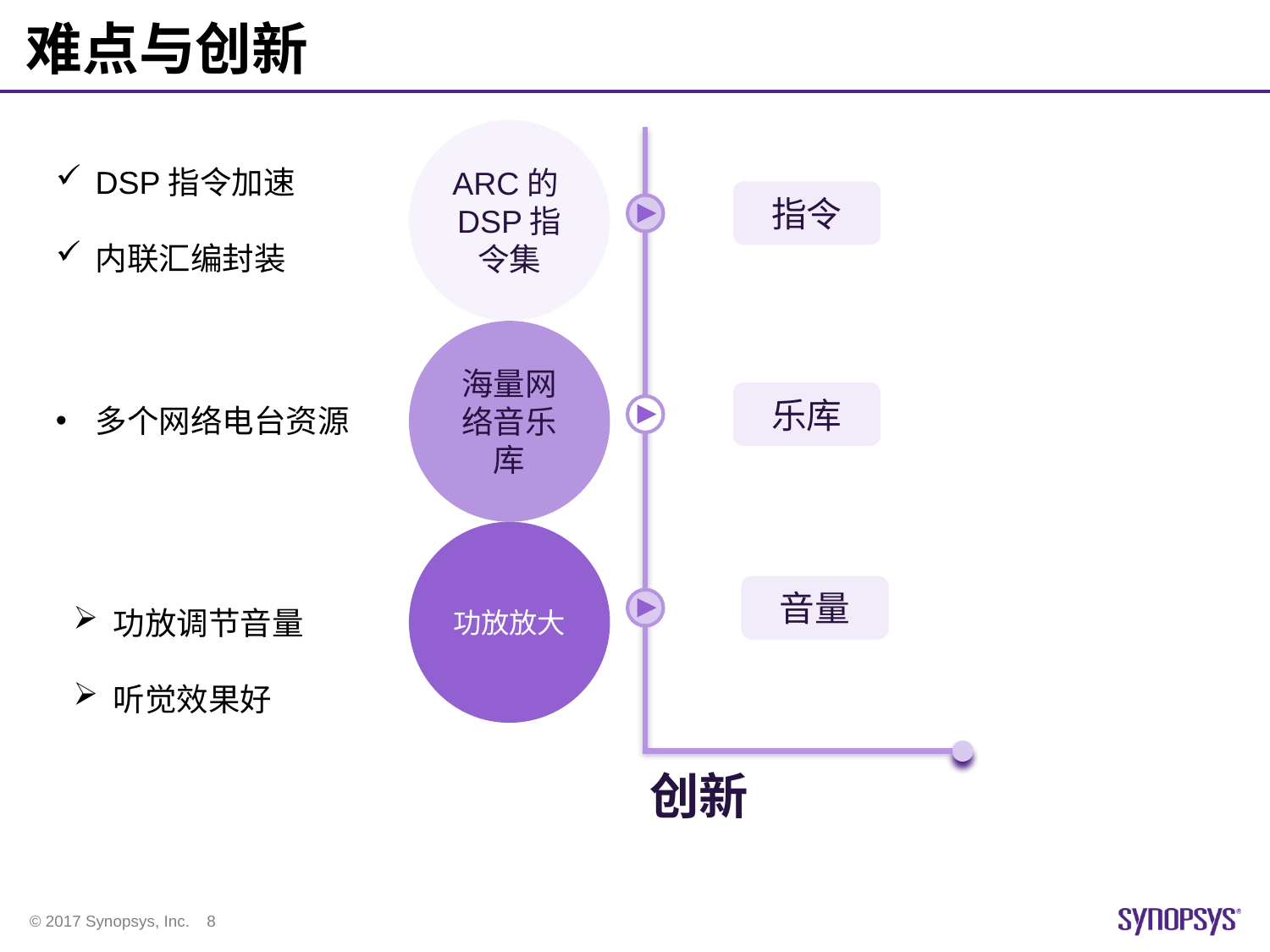

# 难点与创新
ARC的DSP指令集
DSP指令加速

内联汇编封装
指令

海量网络音乐库
乐库
多个网络电台资源

功放放大
音量

功放调节音量

听觉效果好

创新